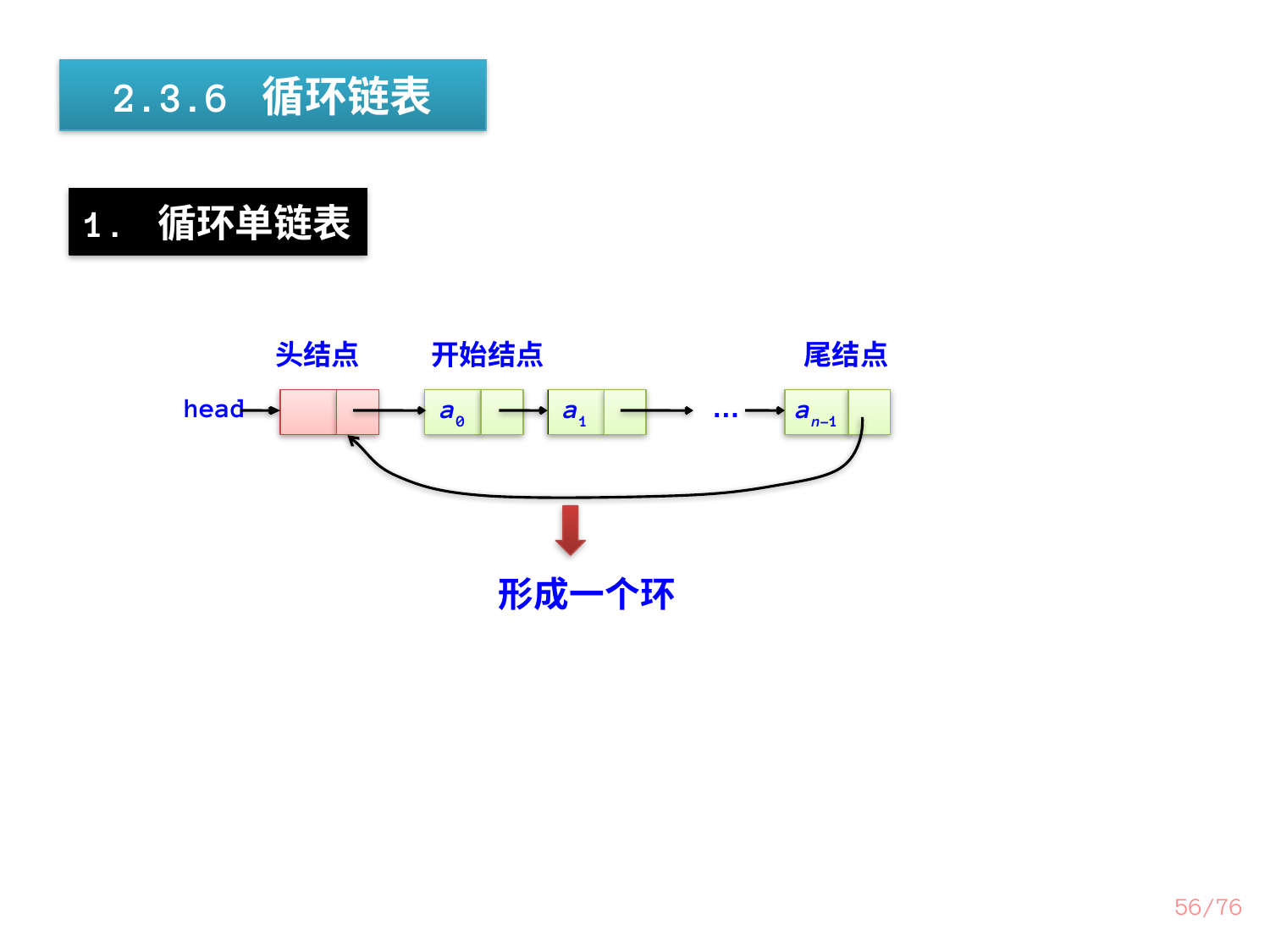

2.3.6 循环链表
1. 循环单链表
头结点
开始结点
尾结点

a0

a1

an-1

head
…

形成一个环
56/76